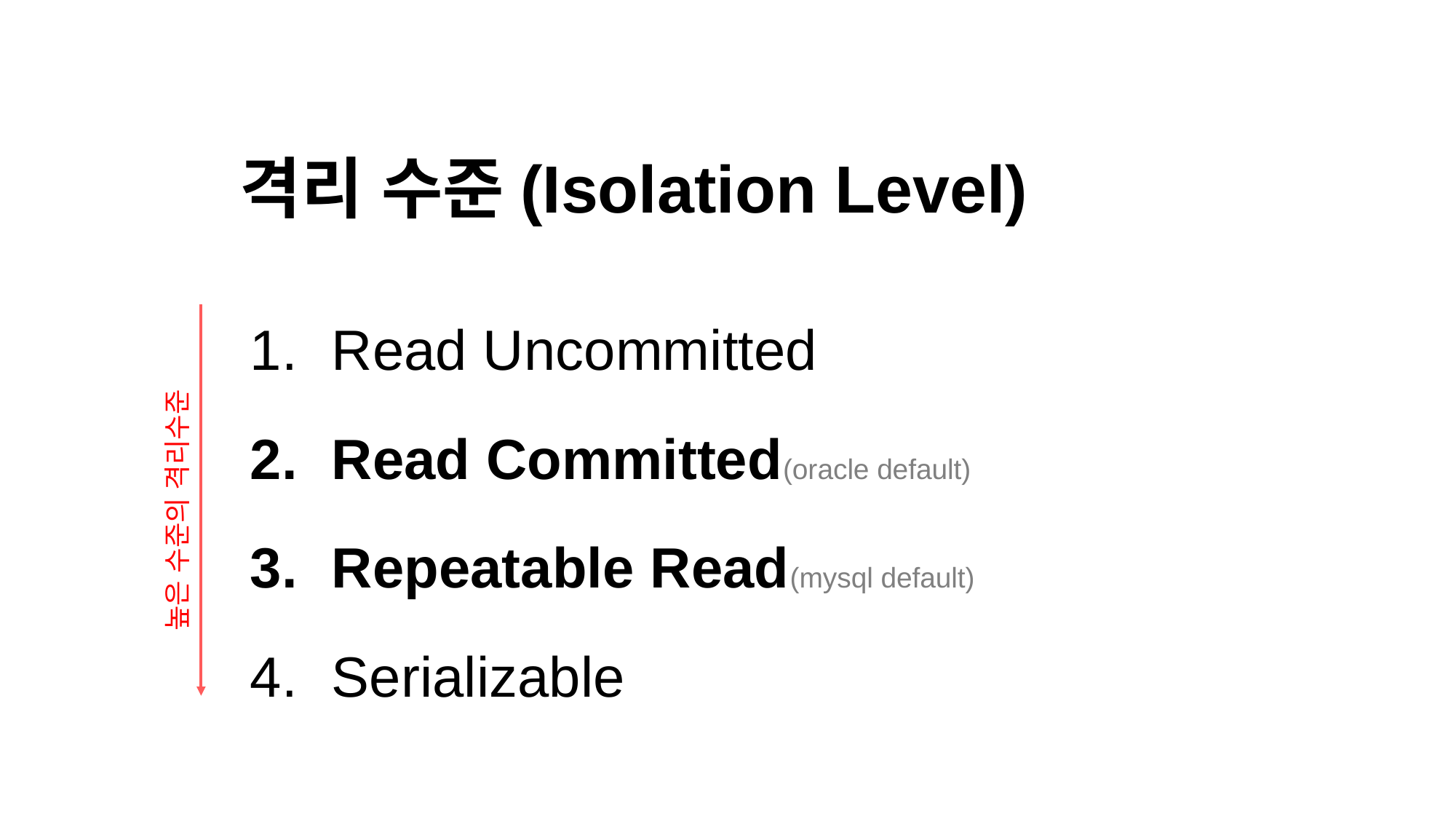

격리 수준(Isolation Level)
Read Uncommitted
Read Committed(oracle default)
Repeatable Read(mysql default)
Serializable
높은 수준의 격리수준